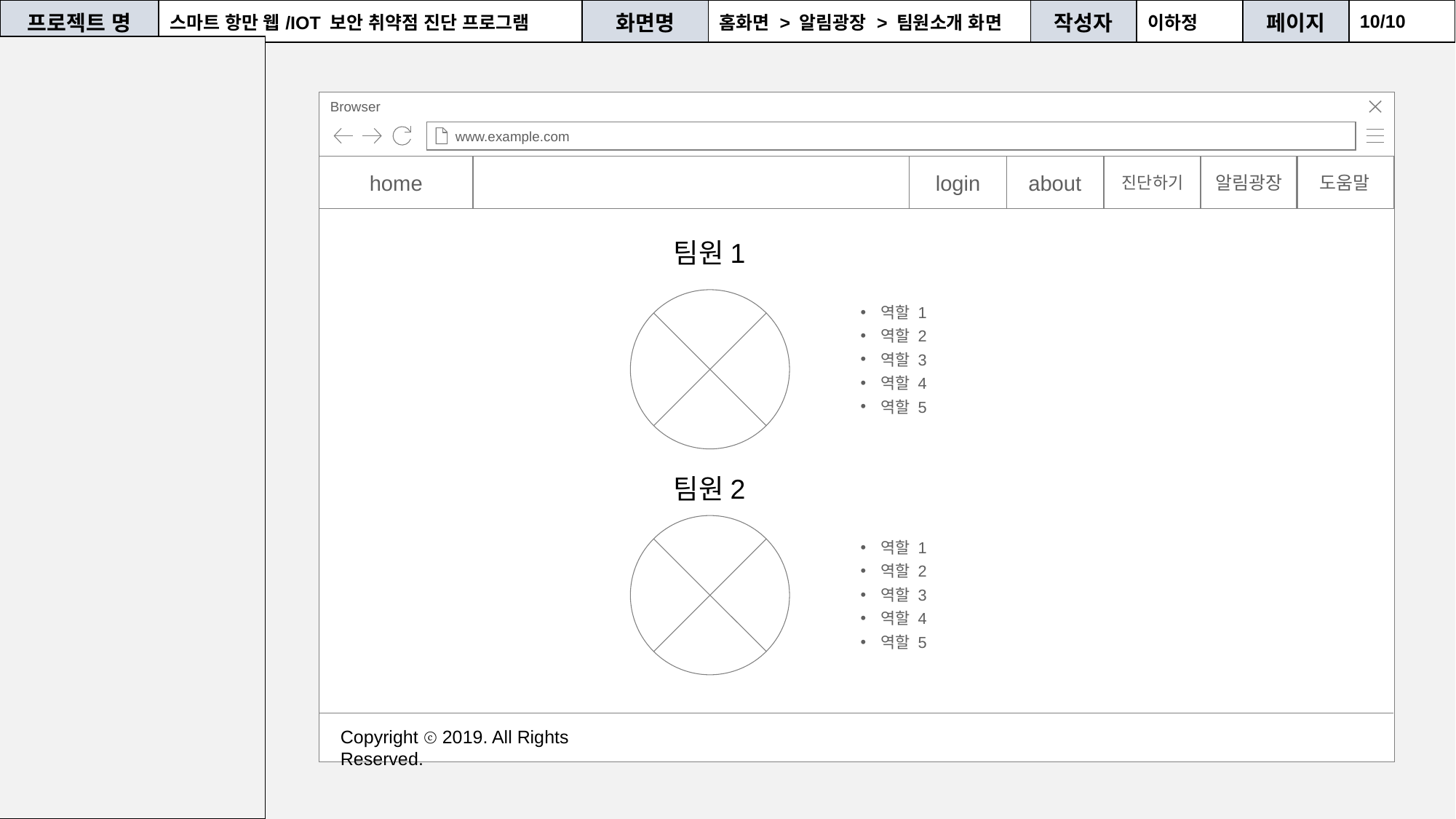

| 프로젝트 명 | 스마트 항만 웹/IOT 보안 취약점 진단 프로그램 | 화면명 | 홈화면 > 알림광장 > 팀원소개 화면 | 작성자 | 이하정 | 페이지 | 10/10 |
| --- | --- | --- | --- | --- | --- | --- | --- |
|  |
| --- |
Browser

www.example.com

login
about
진단하기
알림광장
도움말
home
Copyright ⓒ 2019. All Rights Reserved.
팀원1

역할 1
역할 2
역할 3
역할 4
역할 5
팀원2

역할 1
역할 2
역할 3
역할 4
역할 5